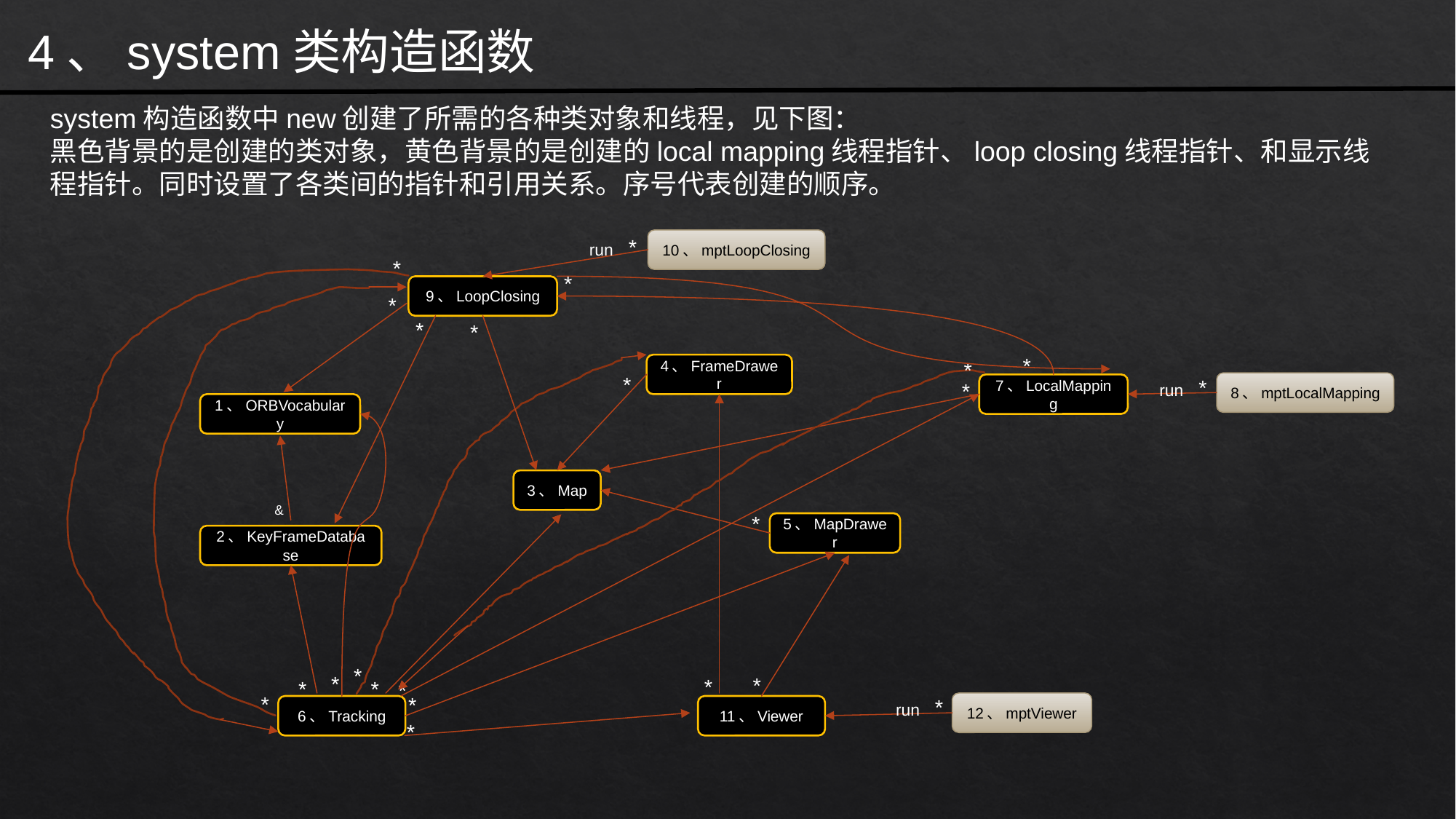

4、system类构造函数
system构造函数中new创建了所需的各种类对象和线程，见下图：
黑色背景的是创建的类对象，黄色背景的是创建的local mapping线程指针、loop closing线程指针、和显示线程指针。同时设置了各类间的指针和引用关系。序号代表创建的顺序。
*
10、mptLoopClosing
run
*
*

9、LoopClosing

*
*
*
*
*
4、FrameDrawer

*
*

*
8、mptLocalMapping
7、LocalMapping
run
1、ORBVocabulary
3、Map
&
*
5、MapDrawer
2、KeyFrameDatabase
*
*
*
*
*
*
*
*
*
*
12、mptViewer
run
6、Tracking
11、Viewer
*